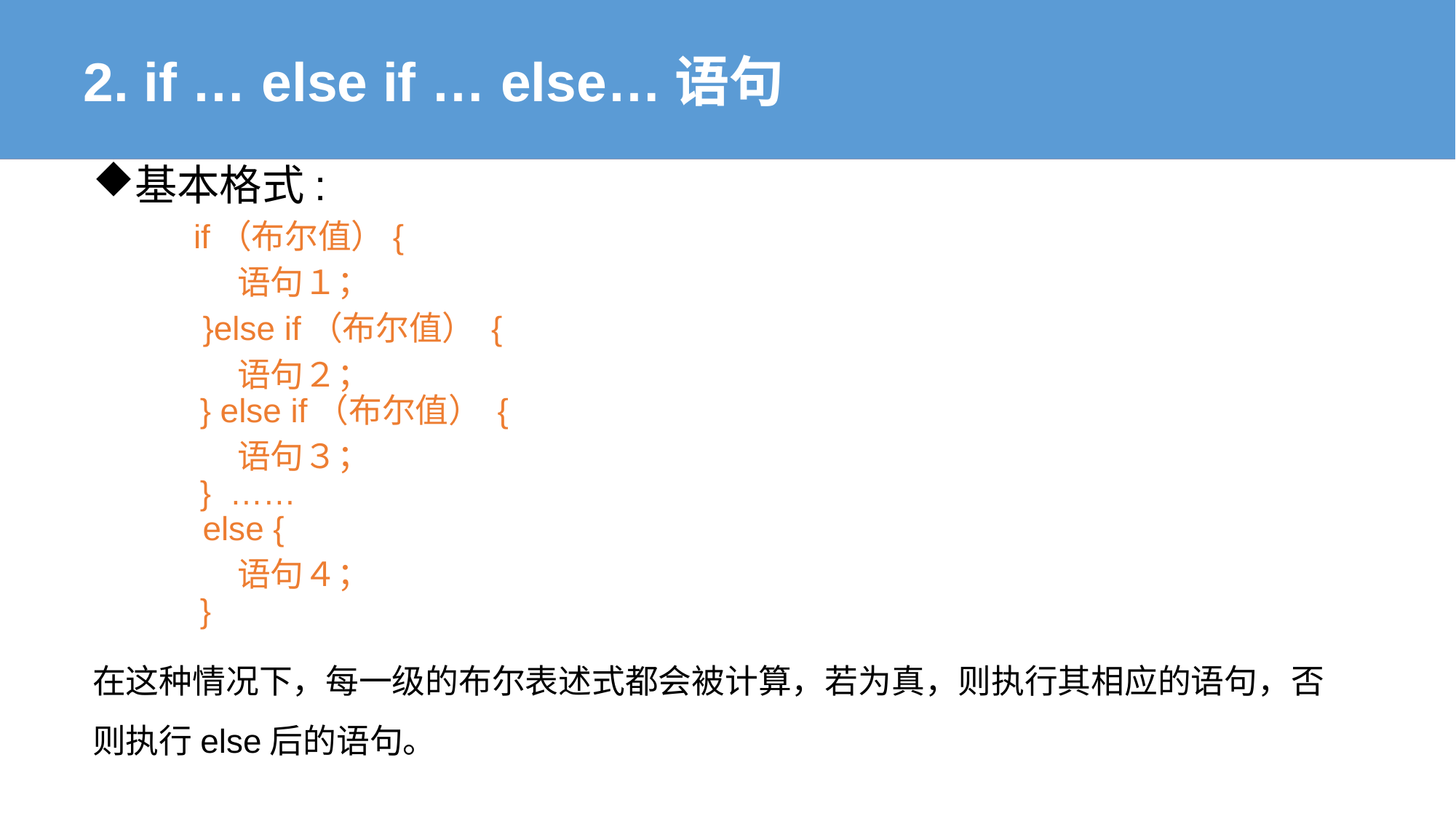

2. if … else if … else…语句

基本格式:
     if（布尔值）{
           语句１；
      }else if（布尔值） {
           语句２；
      } else if（布尔值） {
           语句３；
      }  ……
      else {
           语句４；
      }
在这种情况下，每一级的布尔表述式都会被计算，若为真，则执行其相应的语句，否则执行else后的语句。